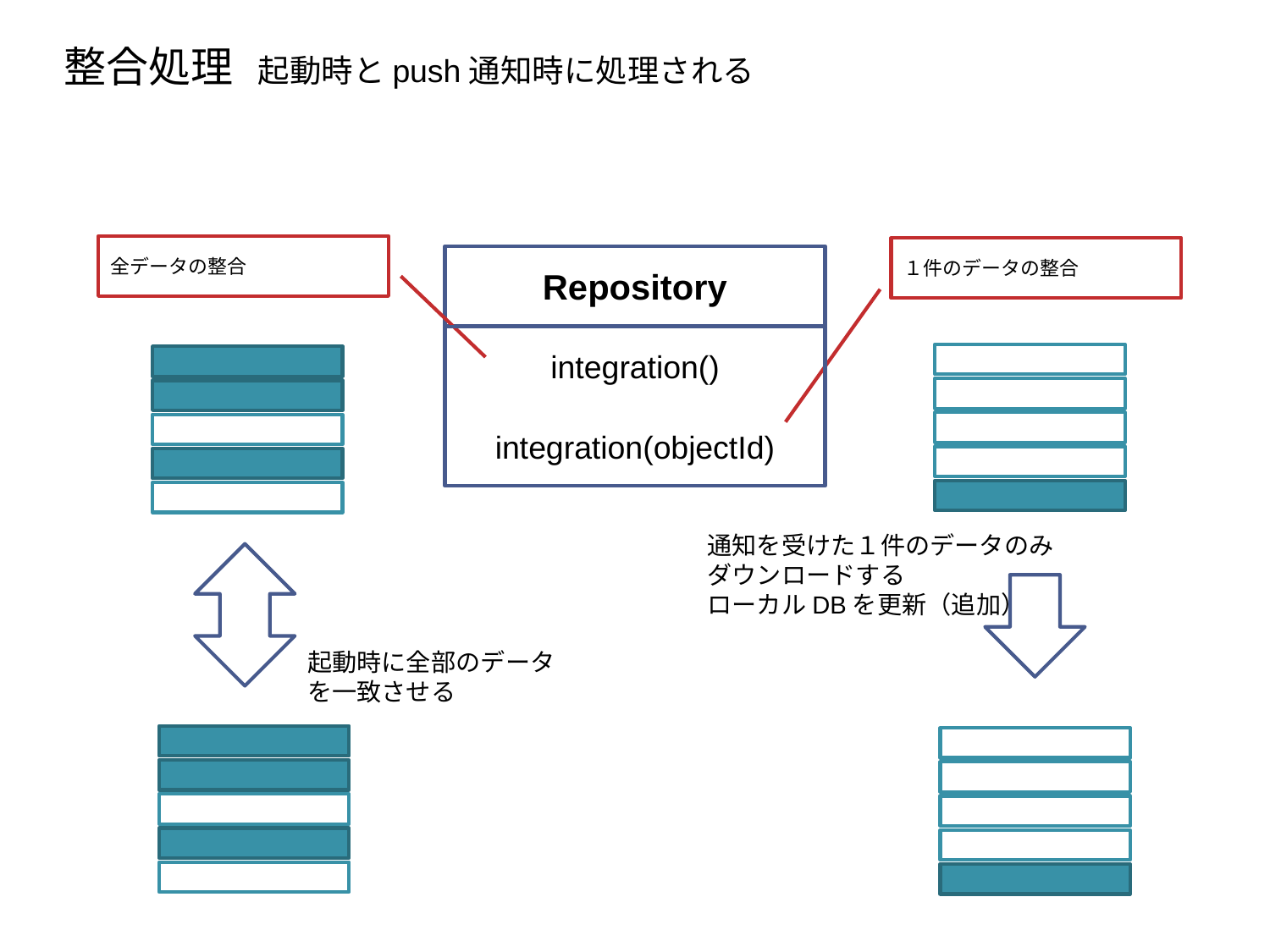

整合処理　起動時とpush通知時に処理される
全データの整合
１件のデータの整合
Repository
integration()

integration(objectId)

通知を受けた１件のデータのみダウンロードする
ローカルDBを更新（追加）

起動時に全部のデータを一致させる